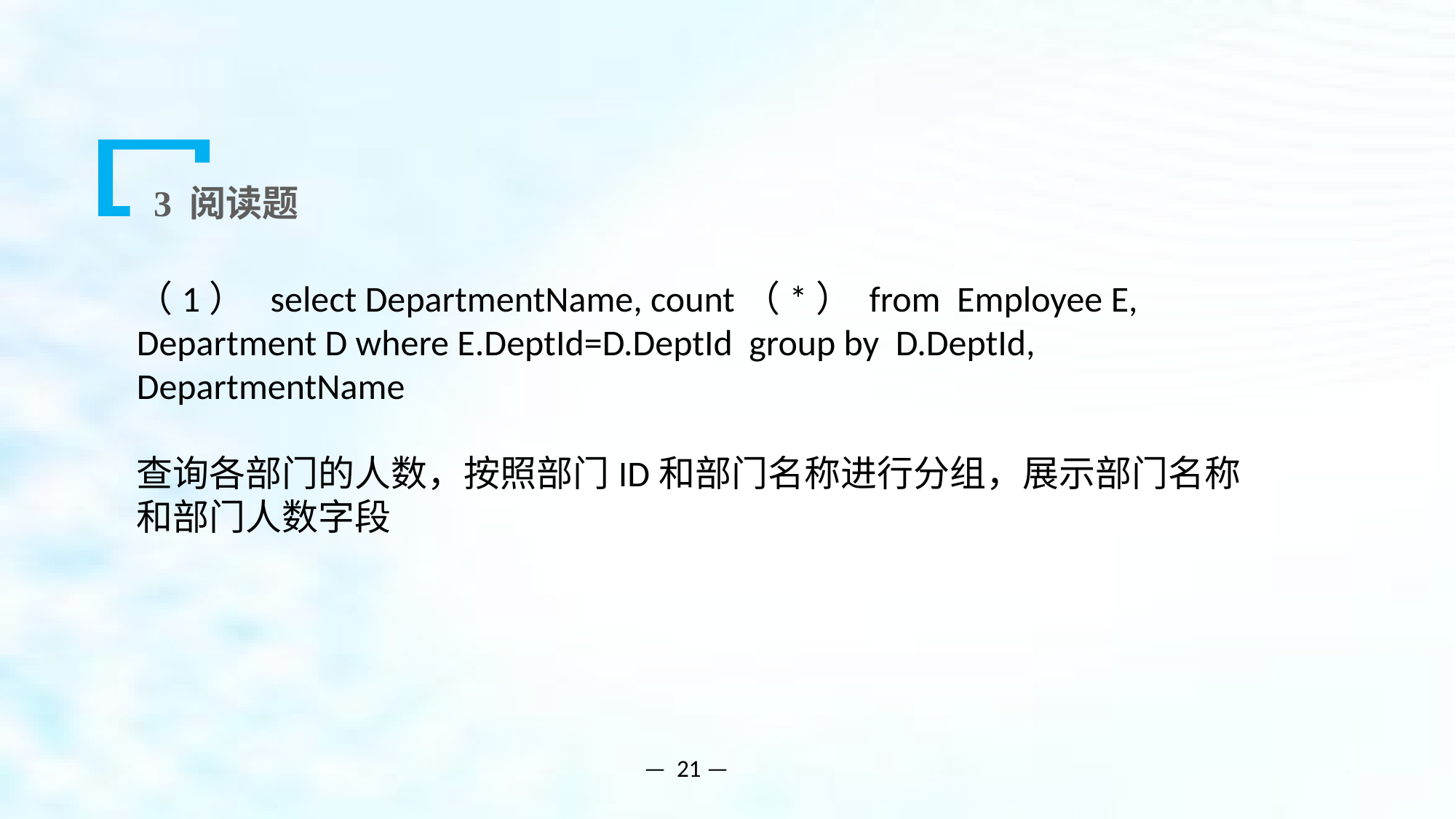

3 阅读题
（1）  select DepartmentName, count（*） from  Employee E, Department D where E.DeptId=D.DeptId  group by  D.DeptId, DepartmentName

查询各部门的人数，按照部门ID和部门名称进行分组，展示部门名称和部门人数字段